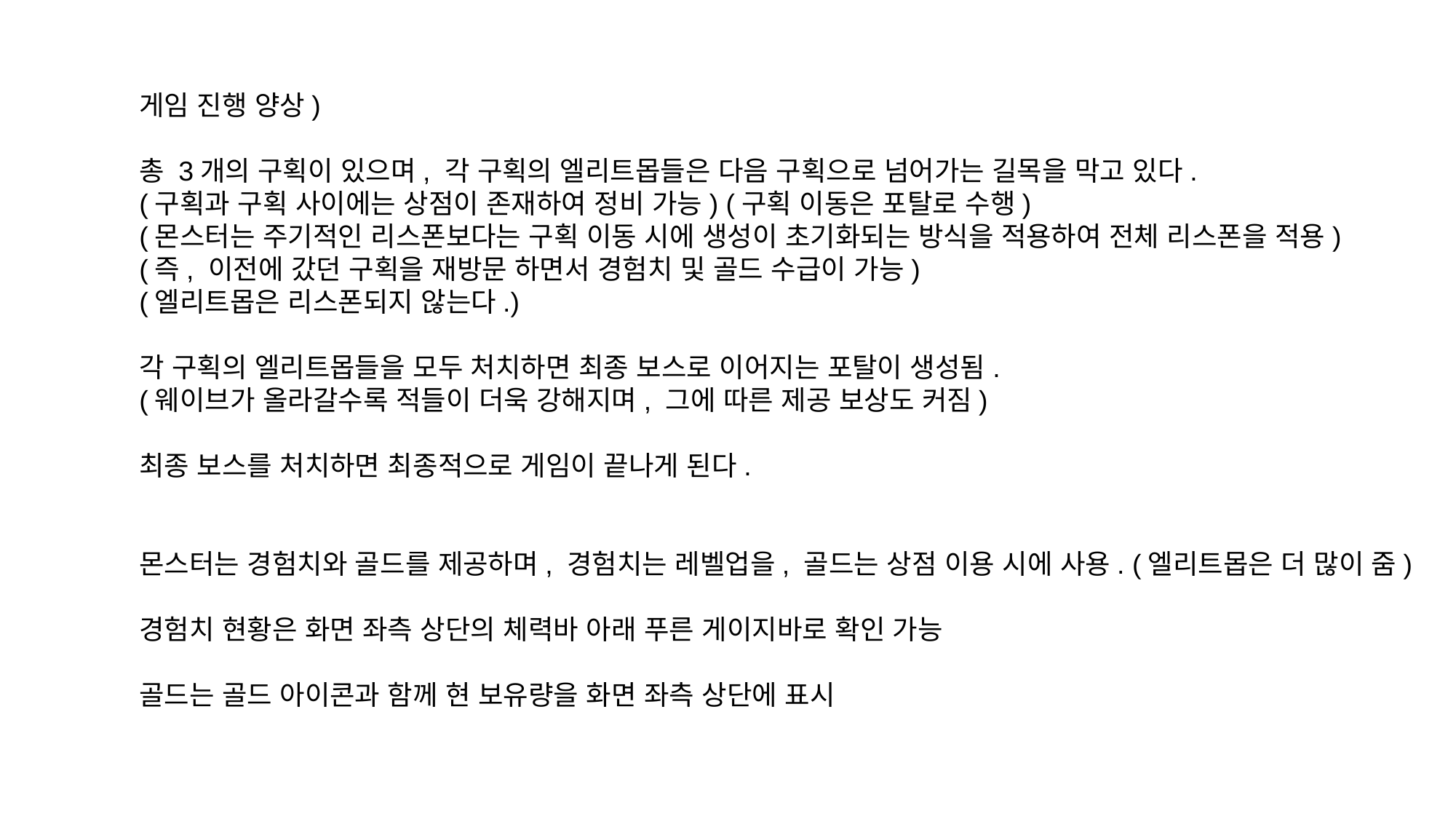

게임 진행 양상)

총 3개의 구획이 있으며, 각 구획의 엘리트몹들은 다음 구획으로 넘어가는 길목을 막고 있다.
(구획과 구획 사이에는 상점이 존재하여 정비 가능) (구획 이동은 포탈로 수행)
(몬스터는 주기적인 리스폰보다는 구획 이동 시에 생성이 초기화되는 방식을 적용하여 전체 리스폰을 적용)
(즉, 이전에 갔던 구획을 재방문 하면서 경험치 및 골드 수급이 가능)
(엘리트몹은 리스폰되지 않는다.)

각 구획의 엘리트몹들을 모두 처치하면 최종 보스로 이어지는 포탈이 생성됨.
(웨이브가 올라갈수록 적들이 더욱 강해지며, 그에 따른 제공 보상도 커짐)

최종 보스를 처치하면 최종적으로 게임이 끝나게 된다.

몬스터는 경험치와 골드를 제공하며, 경험치는 레벨업을, 골드는 상점 이용 시에 사용. (엘리트몹은 더 많이 줌)

경험치 현황은 화면 좌측 상단의 체력바 아래 푸른 게이지바로 확인 가능

골드는 골드 아이콘과 함께 현 보유량을 화면 좌측 상단에 표시